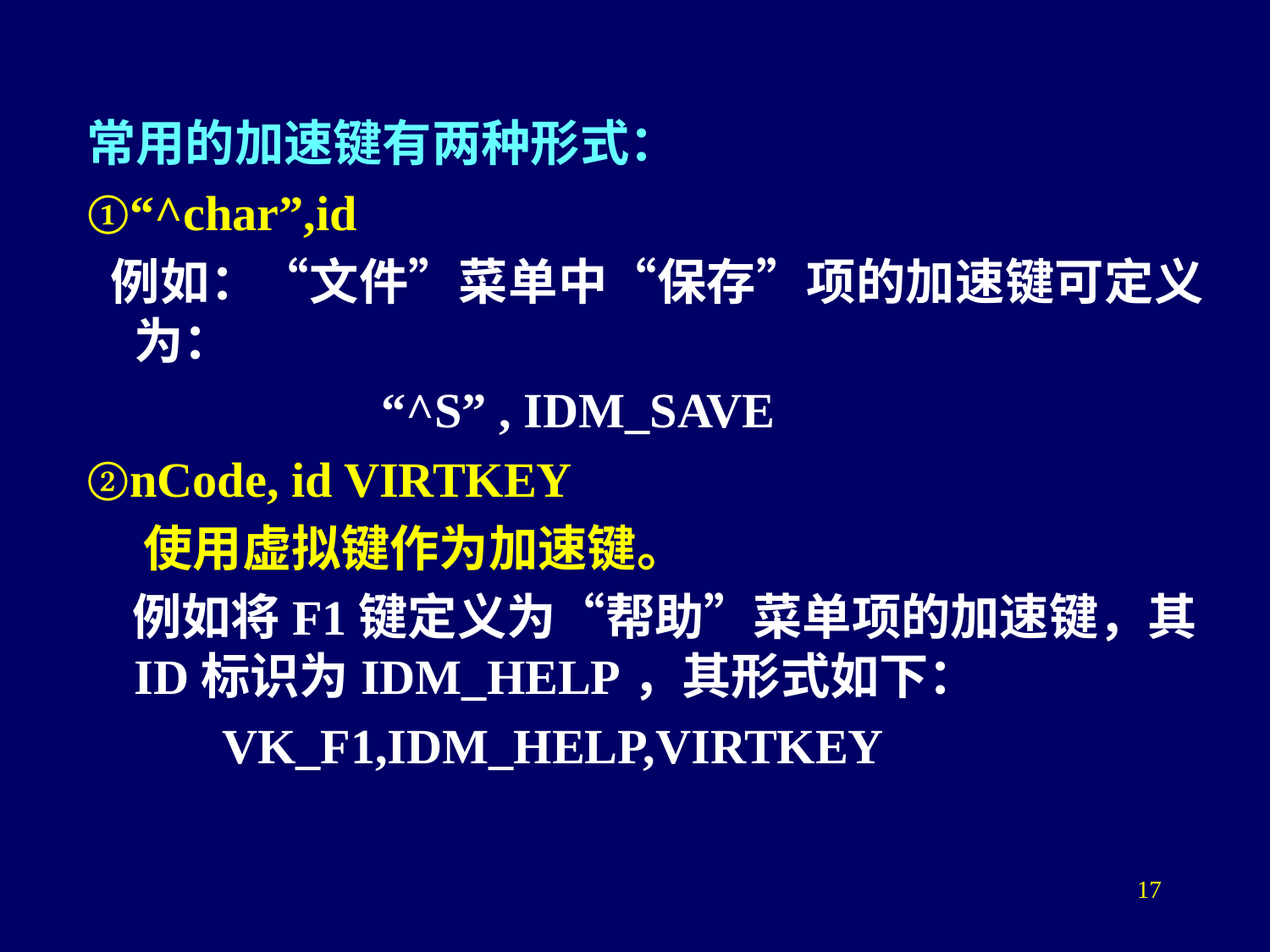

常用的加速键有两种形式：
①“^char”,id
 例如：“文件”菜单中“保存”项的加速键可定义为：
                        “^S” , IDM_SAVE
②nCode, id VIRTKEY
    使用虚拟键作为加速键。
   例如将F1键定义为“帮助”菜单项的加速键，其ID标识为IDM_HELP，其形式如下：
           VK_F1,IDM_HELP,VIRTKEY
17